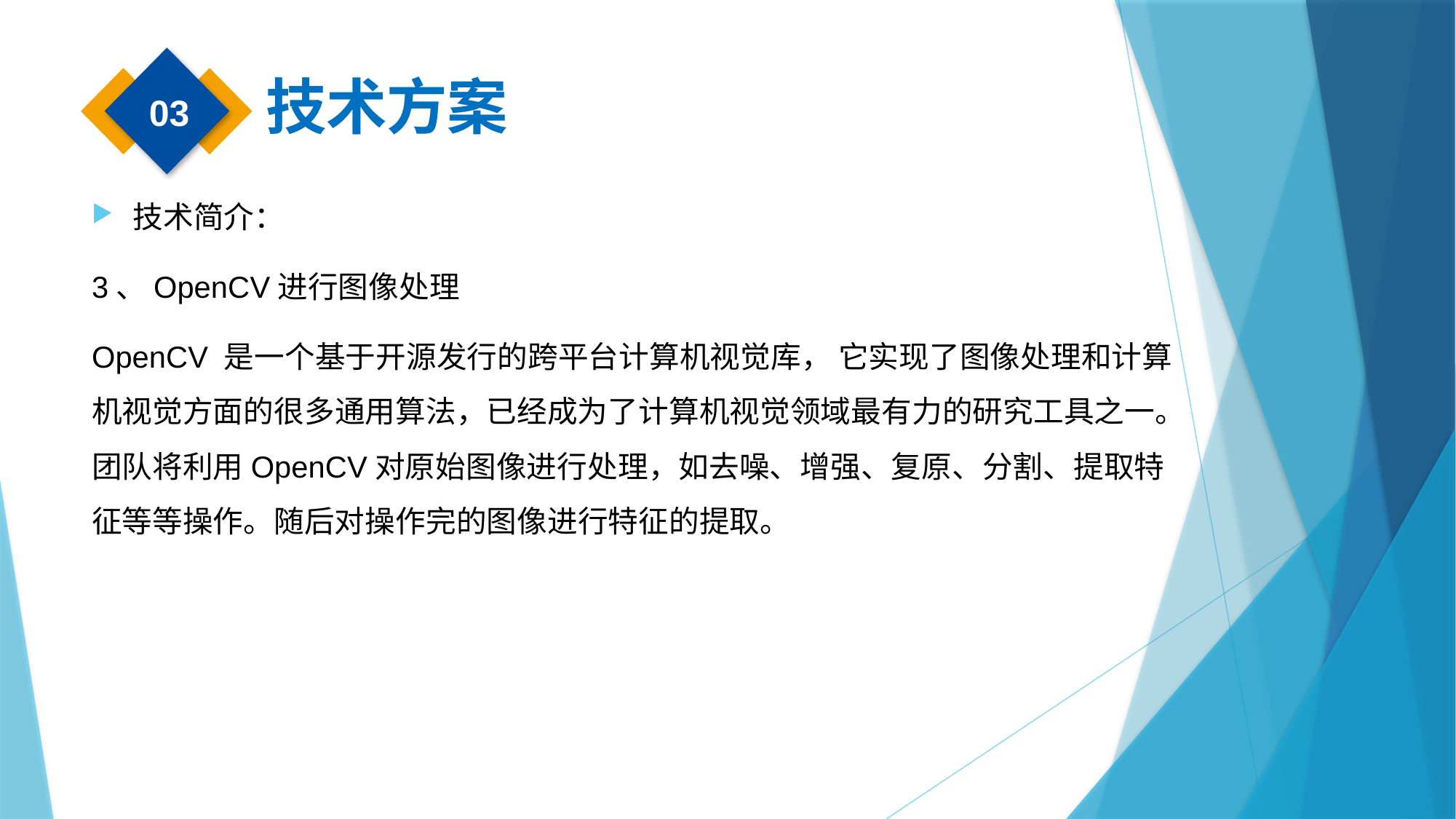

03
技术方案
技术简介：
3、OpenCV进行图像处理
OpenCV 是一个基于开源发行的跨平台计算机视觉库， 它实现了图像处理和计算机视觉方面的很多通用算法，已经成为了计算机视觉领域最有力的研究工具之一。团队将利用OpenCV对原始图像进行处理，如去噪、增强、复原、分割、提取特征等等操作。随后对操作完的图像进行特征的提取。